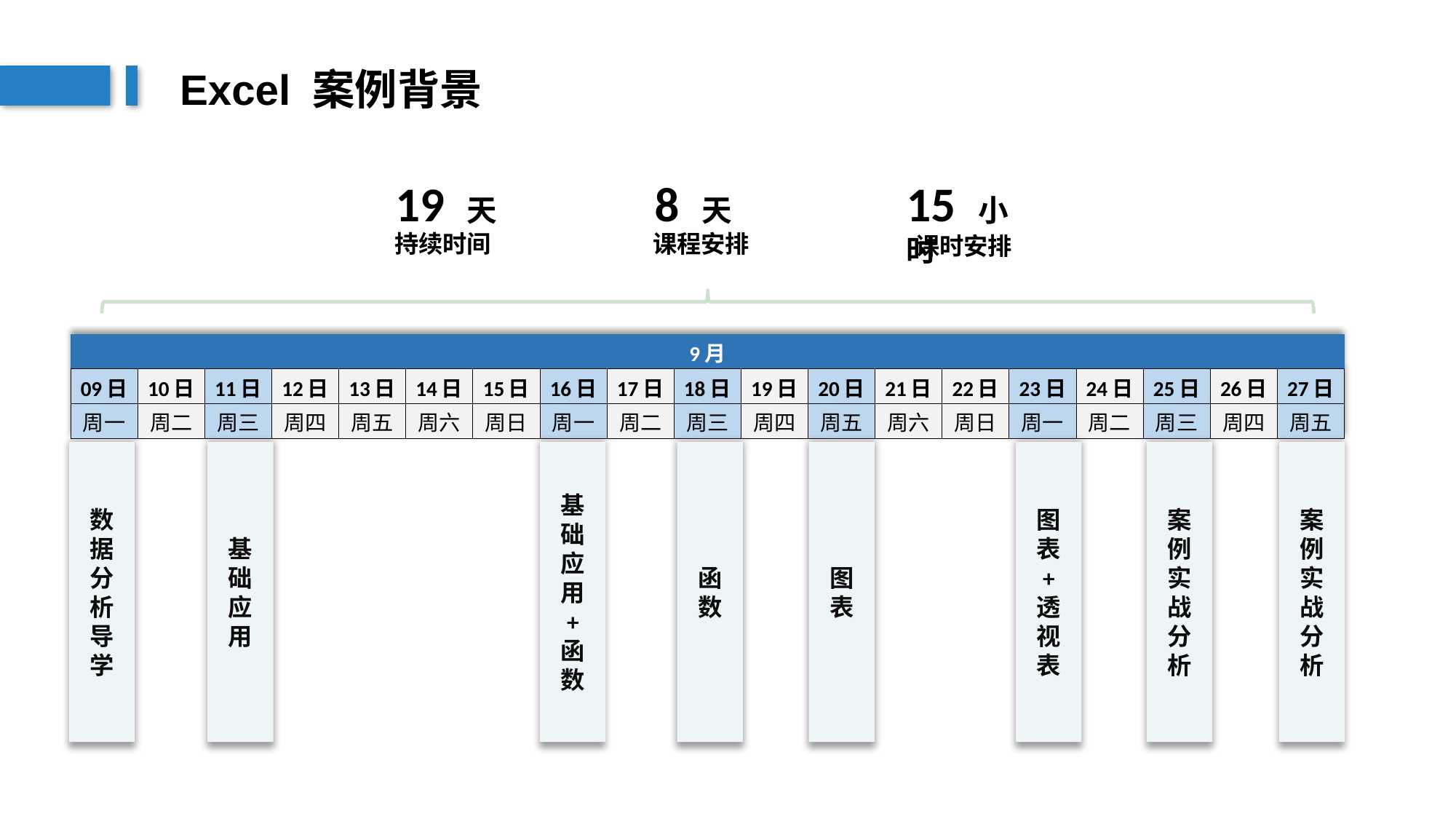

Excel 案例背景
19 天
8 天
15 小时
课程安排
持续时间
课时安排
| 9月 |  |  |  |  |  |  |  |  |  |  |  |  |  |  |  |  |  |  |
| --- | --- | --- | --- | --- | --- | --- | --- | --- | --- | --- | --- | --- | --- | --- | --- | --- | --- | --- |
| 09日 | 10日 | 11日 | 12日 | 13日 | 14日 | 15日 | 16日 | 17日 | 18日 | 19日 | 20日 | 21日 | 22日 | 23日 | 24日 | 25日 | 26日 | 27日 |
| 周一 | 周二 | 周三 | 周四 | 周五 | 周六 | 周日 | 周一 | 周二 | 周三 | 周四 | 周五 | 周六 | 周日 | 周一 | 周二 | 周三 | 周四 | 周五 |
函数
数据分析导学
基础应用
基础应用
+
函数
图表
图表
+
透视表
案例
实战分析
案例
实战分析